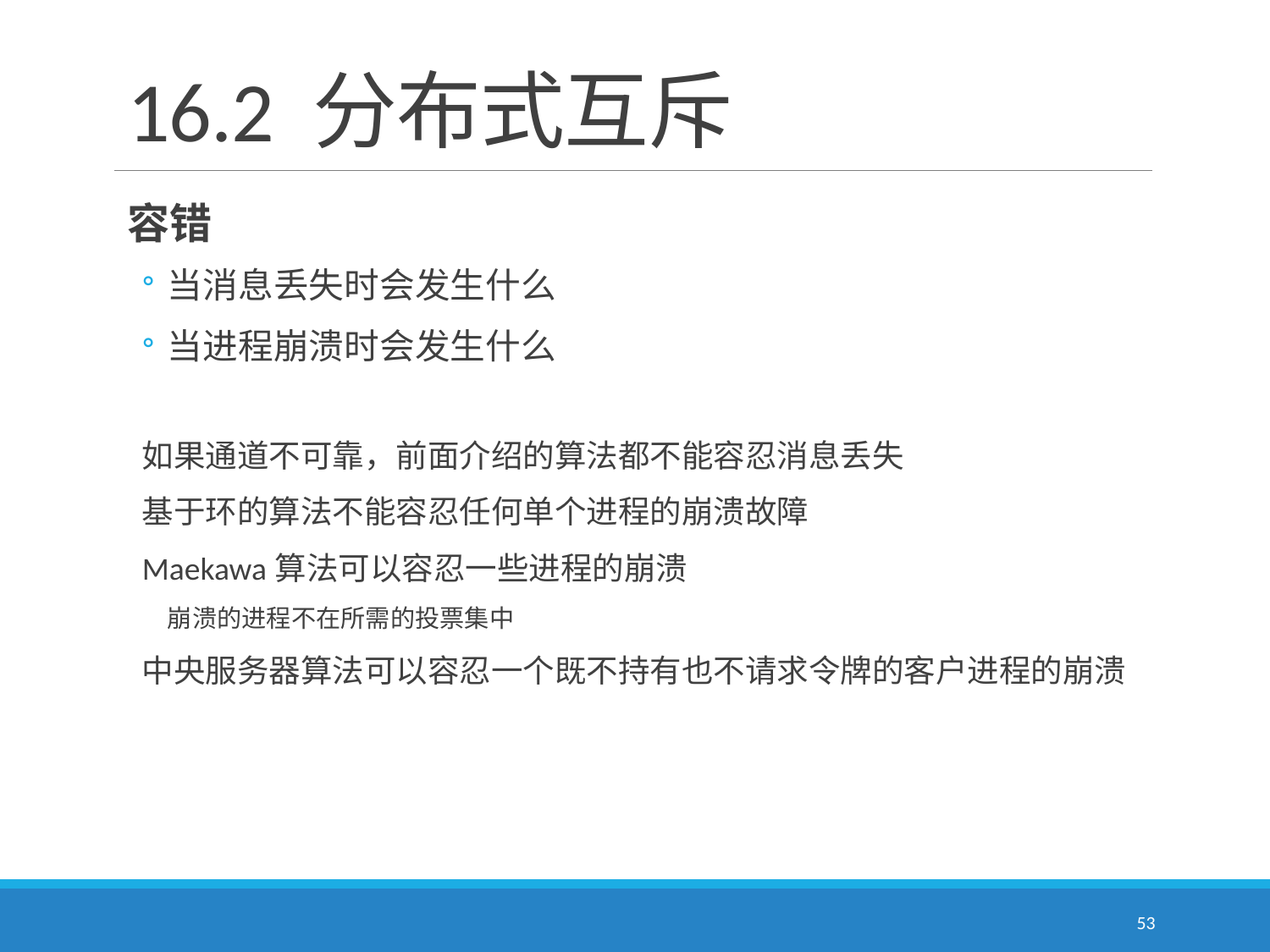

# 16.2 分布式互斥
容错
当消息丢失时会发生什么
当进程崩溃时会发生什么

如果通道不可靠，前面介绍的算法都不能容忍消息丢失
基于环的算法不能容忍任何单个进程的崩溃故障
Maekawa算法可以容忍一些进程的崩溃
崩溃的进程不在所需的投票集中
中央服务器算法可以容忍一个既不持有也不请求令牌的客户进程的崩溃
53